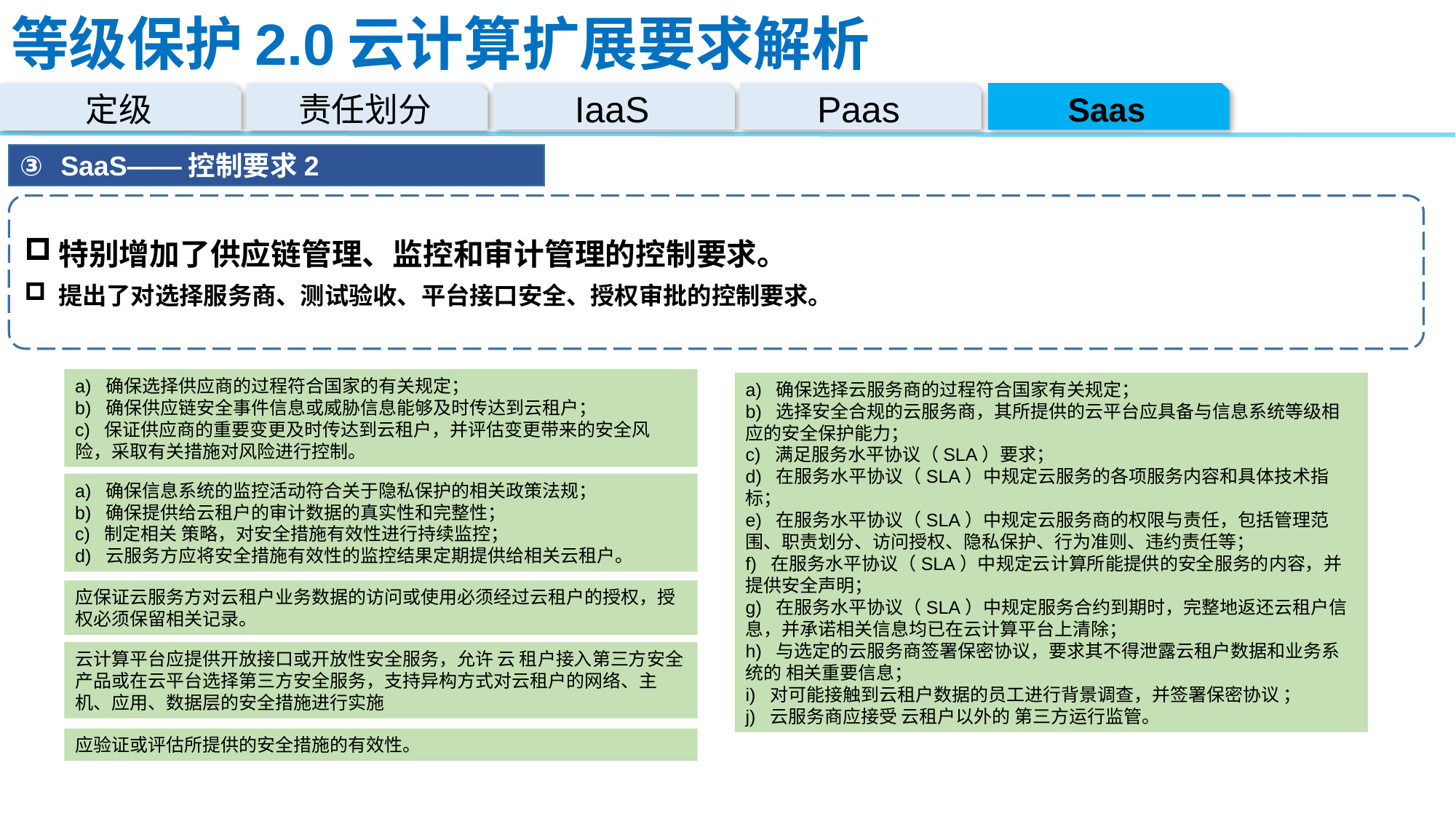

# 等级保护2.0云计算扩展要求解析
IaaS
Paas
Saas
定级
责任划分
SaaS——控制要求2
特别增加了供应链管理、监控和审计管理的控制要求。
提出了对选择服务商、测试验收、平台接口安全、授权审批的控制要求。
a)  确保选择供应商的过程符合国家的有关规定；
b)  确保供应链安全事件信息或威胁信息能够及时传达到云租户；
c)  保证供应商的重要变更及时传达到云租户，并评估变更带来的安全风险，采取有关措施对风险进行控制。
a)  确保选择云服务商的过程符合国家有关规定；
b)  选择安全合规的云服务商，其所提供的云平台应具备与信息系统等级相应的安全保护能力；
c)  满足服务水平协议（SLA）要求；
d)  在服务水平协议（SLA）中规定云服务的各项服务内容和具体技术指标；
e)  在服务水平协议（SLA）中规定云服务商的权限与责任，包括管理范围、职责划分、访问授权、隐私保护、行为准则、违约责任等；
f)  在服务水平协议（SLA）中规定云计算所能提供的安全服务的内容，并提供安全声明；
g)  在服务水平协议（SLA）中规定服务合约到期时，完整地返还云租户信息，并承诺相关信息均已在云计算平台上清除；
h)  与选定的云服务商签署保密协议，要求其不得泄露云租户数据和业务系统的 相关重要信息；
i)  对可能接触到云租户数据的员工进行背景调查，并签署保密协议 ；
j)  云服务商应接受 云租户以外的 第三方运行监管。
a)  确保信息系统的监控活动符合关于隐私保护的相关政策法规；
b)  确保提供给云租户的审计数据的真实性和完整性；
c)  制定相关 策略，对安全措施有效性进行持续监控；
d)  云服务方应将安全措施有效性的监控结果定期提供给相关云租户。
应保证云服务方对云租户业务数据的访问或使用必须经过云租户的授权，授权必须保留相关记录。
云计算平台应提供开放接口或开放性安全服务，允许 云 租户接入第三方安全产品或在云平台选择第三方安全服务，支持异构方式对云租户的网络、主机、应用、数据层的安全措施进行实施
应验证或评估所提供的安全措施的有效性。